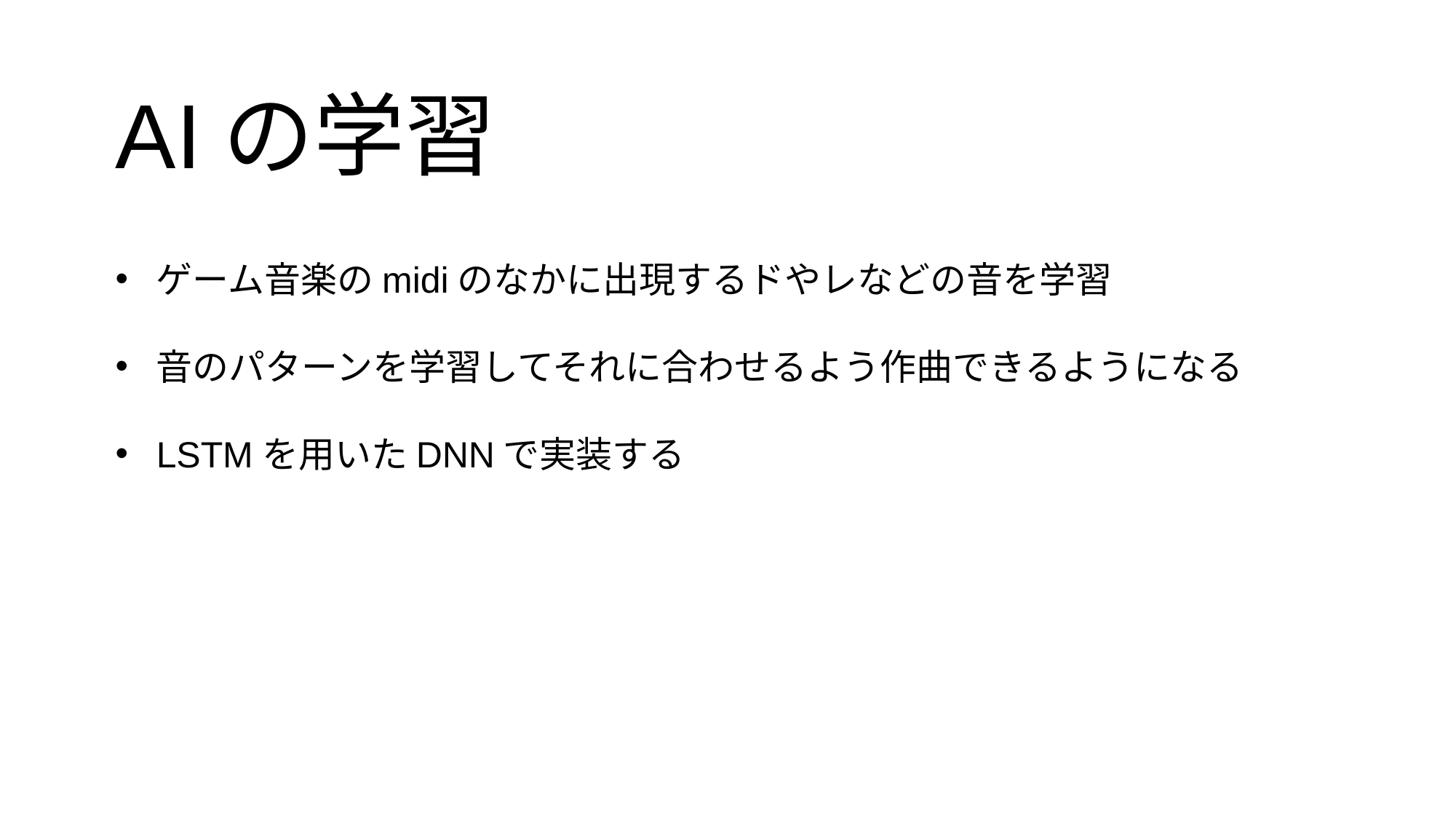

# AIの学習
ゲーム音楽のmidiのなかに出現するドやレなどの音を学習

音のパターンを学習してそれに合わせるよう作曲できるようになる

LSTMを用いたDNNで実装する